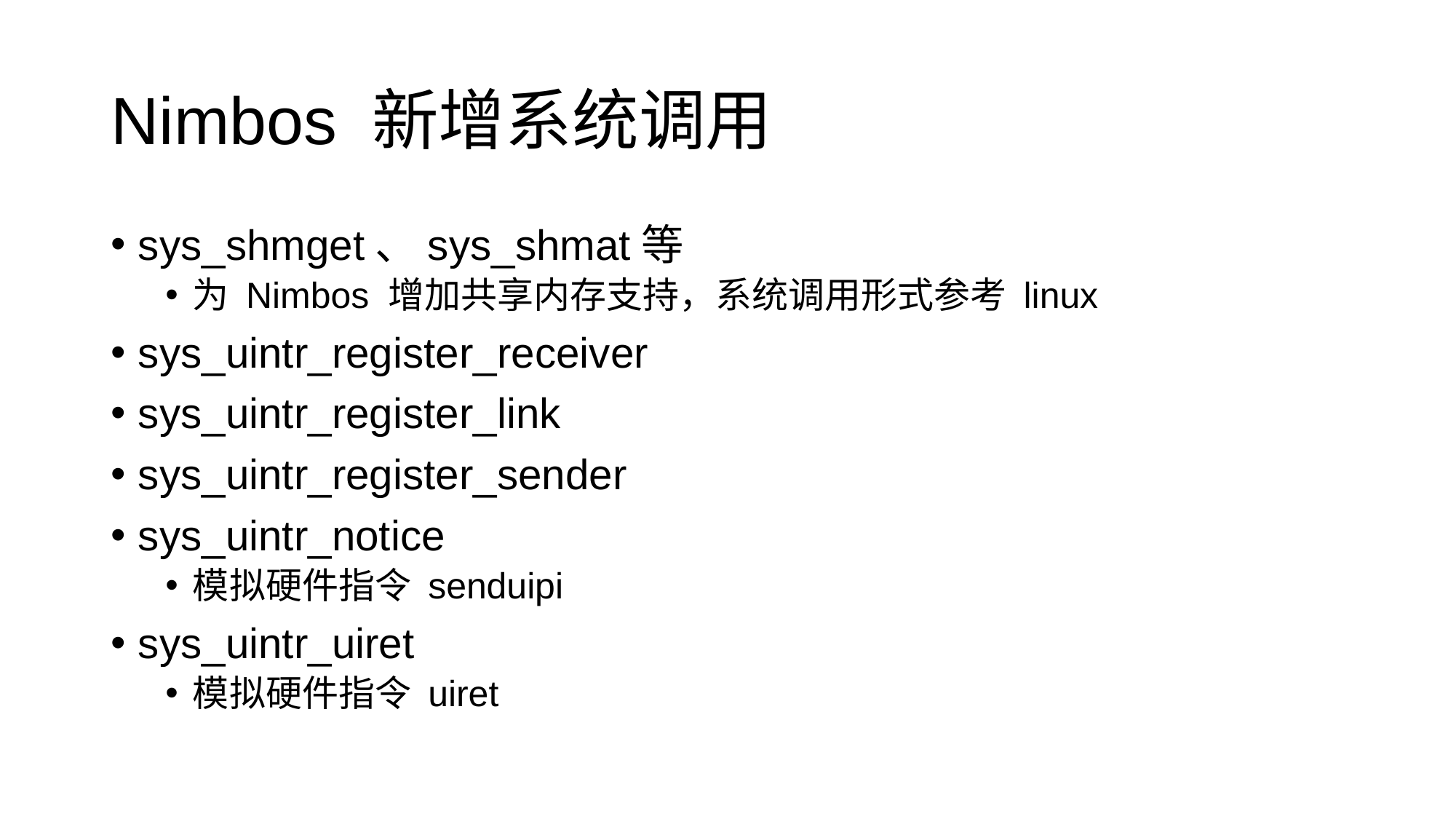

# Nimbos 新增系统调用
sys_shmget、sys_shmat等
为 Nimbos 增加共享内存支持，系统调用形式参考 linux
sys_uintr_register_receiver
sys_uintr_register_link
sys_uintr_register_sender
sys_uintr_notice
模拟硬件指令 senduipi
sys_uintr_uiret
模拟硬件指令 uiret